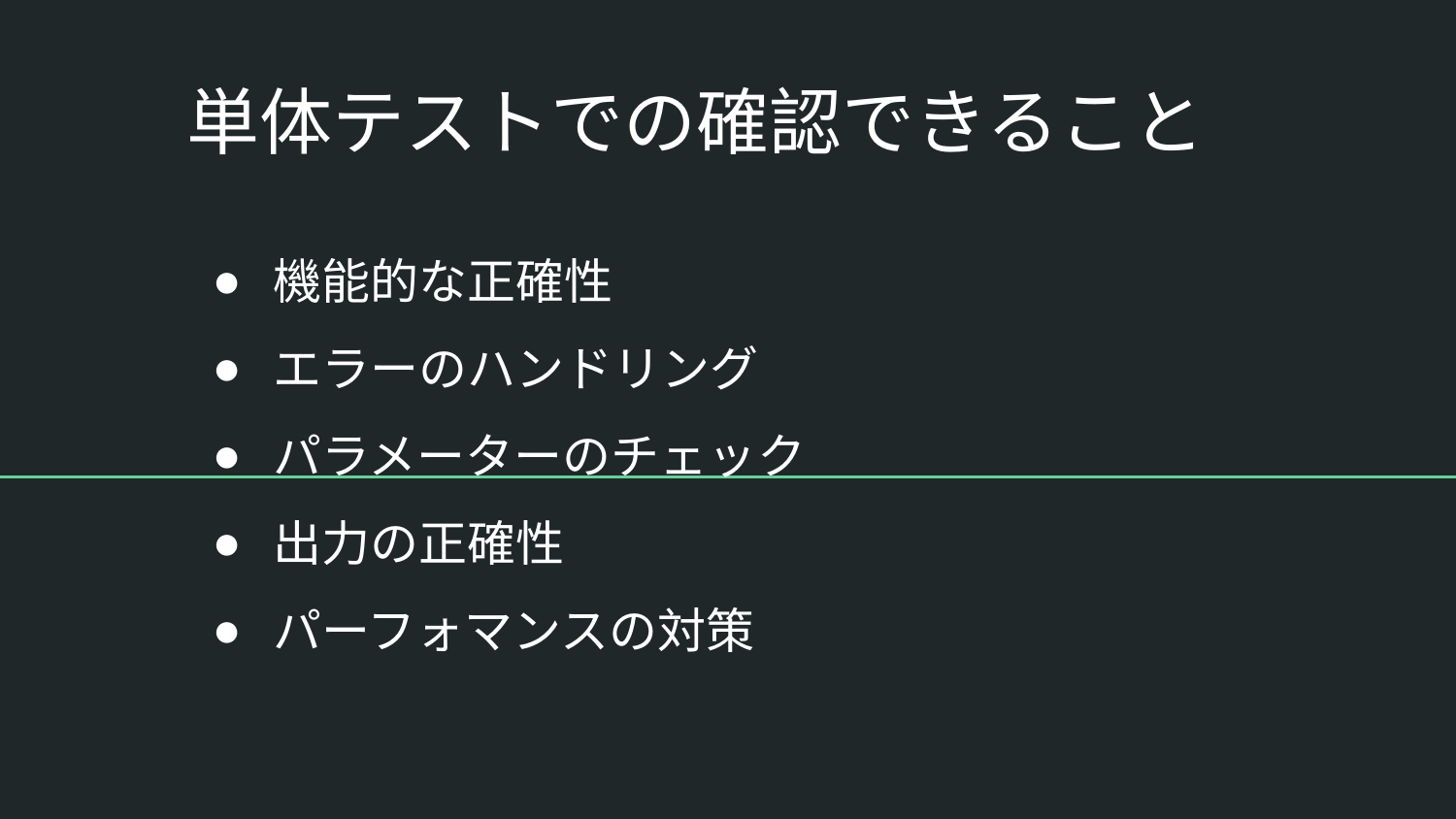

# 単体テストでの確認できること
機能的な正確性
エラーのハンドリング
パラメーターのチェック
出力の正確性
パーフォマンスの対策